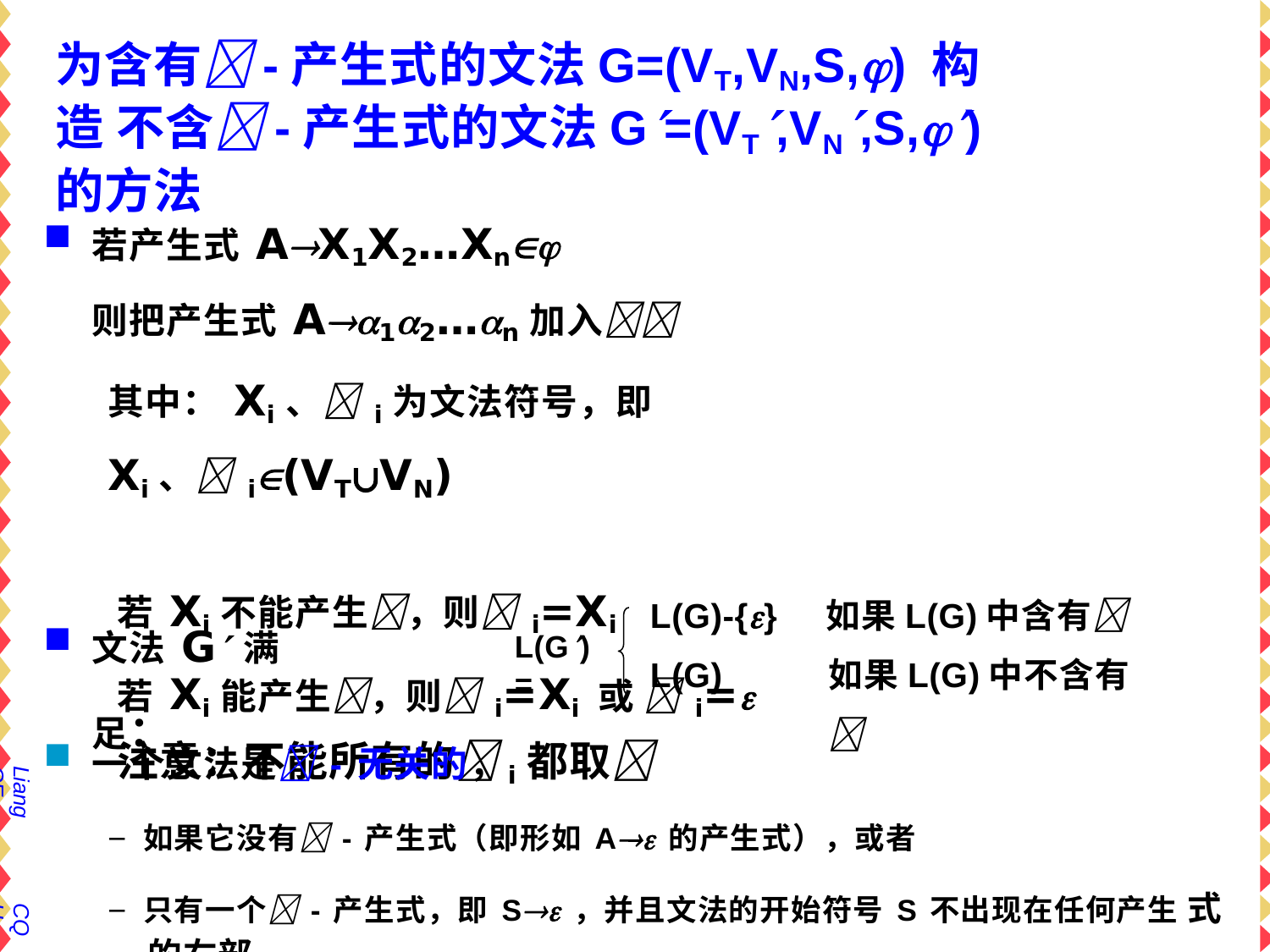

# 为含有ε-产生式的文法G=(VT,VN,S,ϕ) 构造 不含ε-产生式的文法G′=(VT′,VN′,S,ϕ′)的方法
若产生式A→X1X2…Xn∈ϕ
则把产生式A→α1α2…αn加入ϕ′
其中：Xi、αi为文法符号，即Xi、αi∈(VT∪VN)

若Xi不能产生ε，则αi=Xi
若Xi能产生ε，则αi=Xi 或 αi=ε
注意：不能所有的αi都取ε
L(G)-{ε}  L(G)
如果L(G)中含有ε 如果L(G)中不含有ε
文法G′满足：

L(G′)=
一个文法是ε-无关的，
– 如果它没有ε-产生式（即形如A→ε的产生式），或者
– 只有一个ε-产生式，即S→ε，并且文法的开始符号S不出现在任何产生 式的右部。
37
Liang GE
CQU